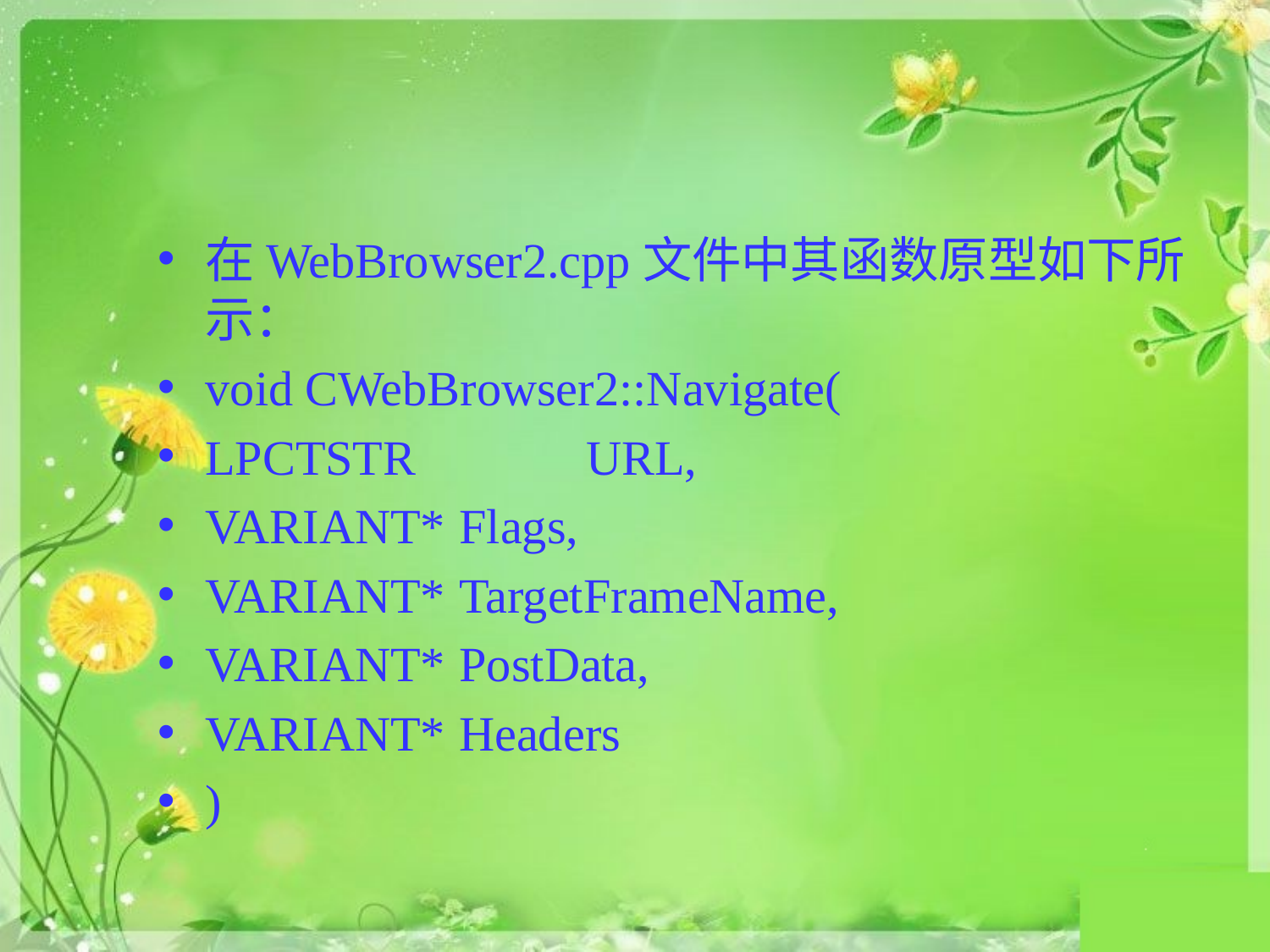

#
在WebBrowser2.cpp文件中其函数原型如下所示：
void CWebBrowser2::Navigate(
LPCTSTR		URL,
VARIANT*	Flags,
VARIANT*	TargetFrameName,
VARIANT*	PostData,
VARIANT*	Headers
)